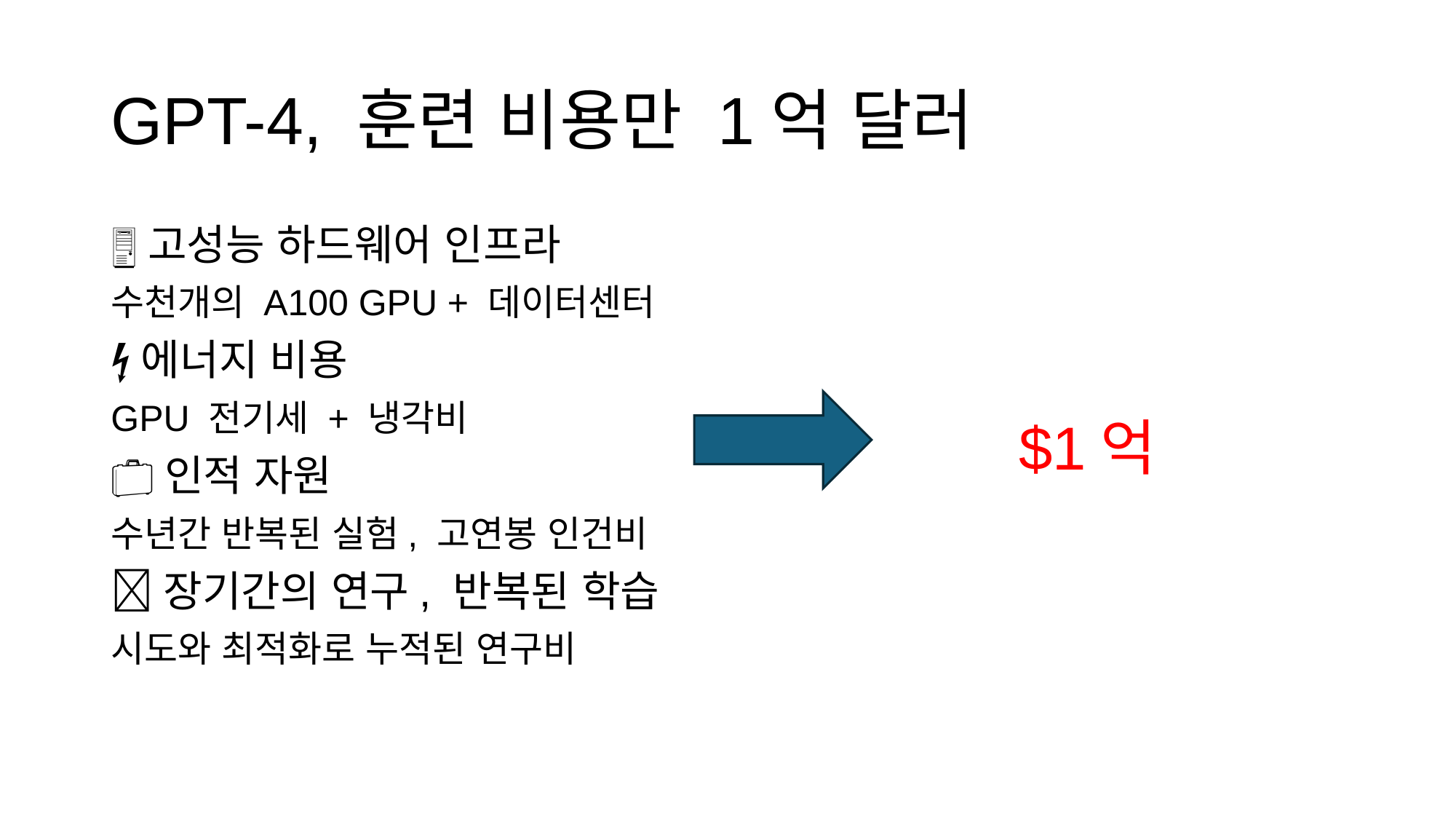

# GPT-4, 훈련 비용만 1억 달러
🖥️고성능 하드웨어 인프라
수천개의 A100 GPU + 데이터센터
⚡에너지 비용
GPU 전기세 + 냉각비
💼인적 자원
수년간 반복된 실험, 고연봉 인건비
🧪장기간의 연구, 반복된 학습
시도와 최적화로 누적된 연구비

$1억